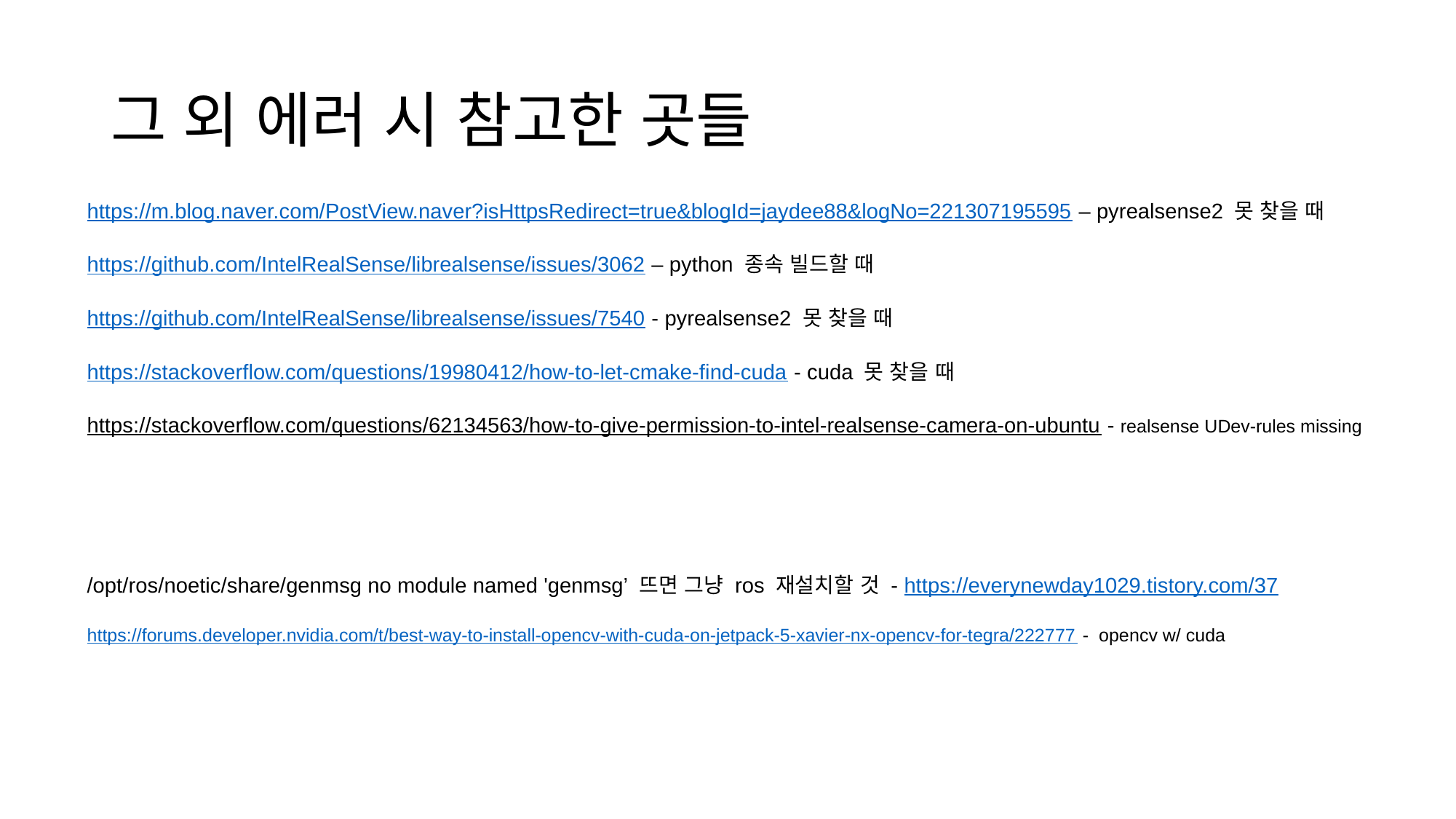

# 그 외 에러 시 참고한 곳들
https://m.blog.naver.com/PostView.naver?isHttpsRedirect=true&blogId=jaydee88&logNo=221307195595 – pyrealsense2 못 찾을 때
https://github.com/IntelRealSense/librealsense/issues/3062 – python 종속 빌드할 때
https://github.com/IntelRealSense/librealsense/issues/7540 - pyrealsense2 못 찾을 때
https://stackoverflow.com/questions/19980412/how-to-let-cmake-find-cuda - cuda 못 찾을 때
https://stackoverflow.com/questions/62134563/how-to-give-permission-to-intel-realsense-camera-on-ubuntu - realsense UDev-rules missing

/opt/ros/noetic/share/genmsg no module named 'genmsg’ 뜨면 그냥 ros 재설치할 것 - https://everynewday1029.tistory.com/37
https://forums.developer.nvidia.com/t/best-way-to-install-opencv-with-cuda-on-jetpack-5-xavier-nx-opencv-for-tegra/222777 -  opencv w/ cuda